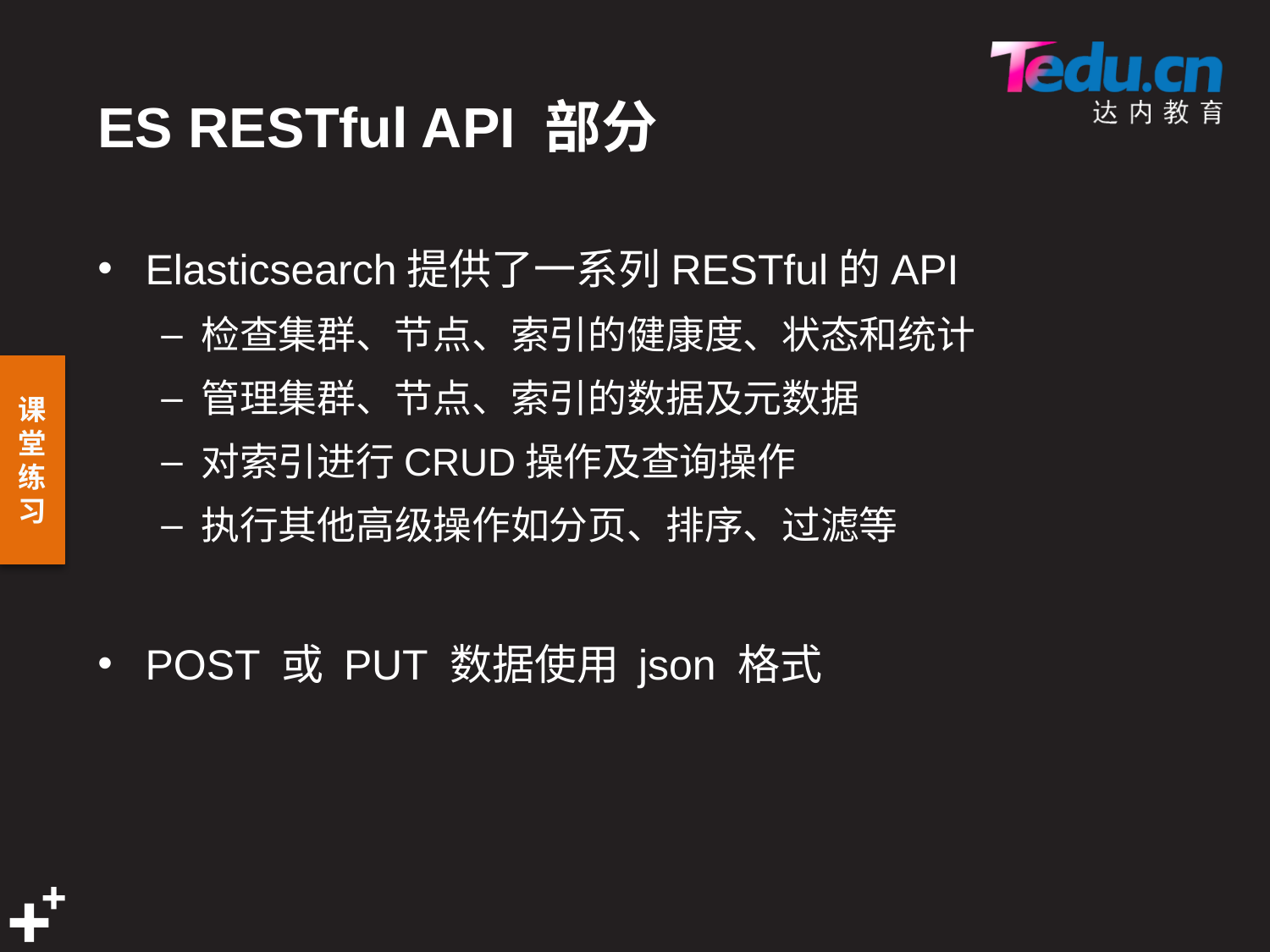

# ES RESTful API 部分
Elasticsearch提供了一系列RESTful的API
检查集群、节点、索引的健康度、状态和统计
管理集群、节点、索引的数据及元数据
对索引进行CRUD操作及查询操作
执行其他高级操作如分页、排序、过滤等

POST 或 PUT 数据使用 json 格式